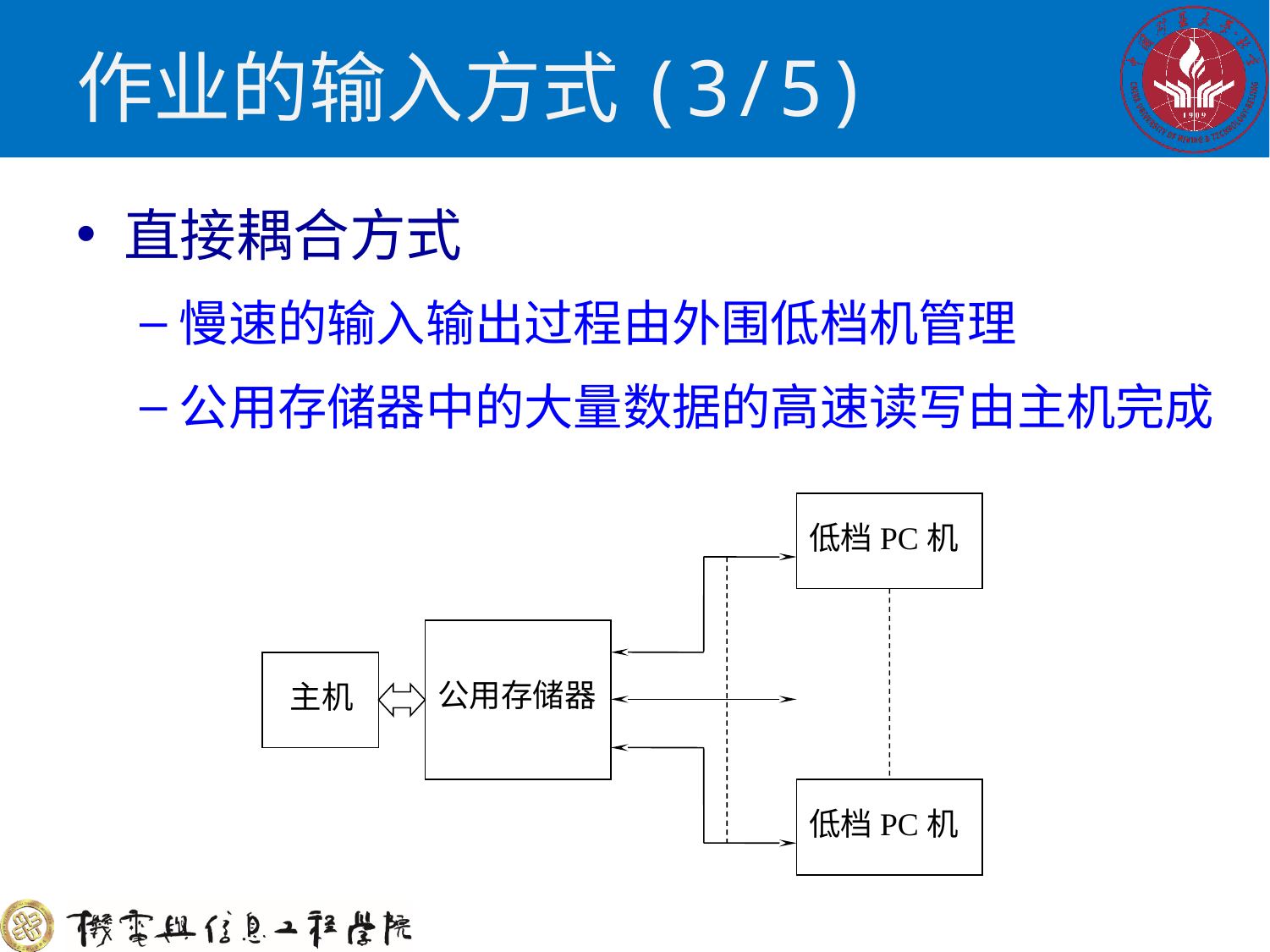

# 作业的输入方式(3/5)
直接耦合方式
慢速的输入输出过程由外围低档机管理
公用存储器中的大量数据的高速读写由主机完成

低档PC机

公用存储器

 主机

低档PC机